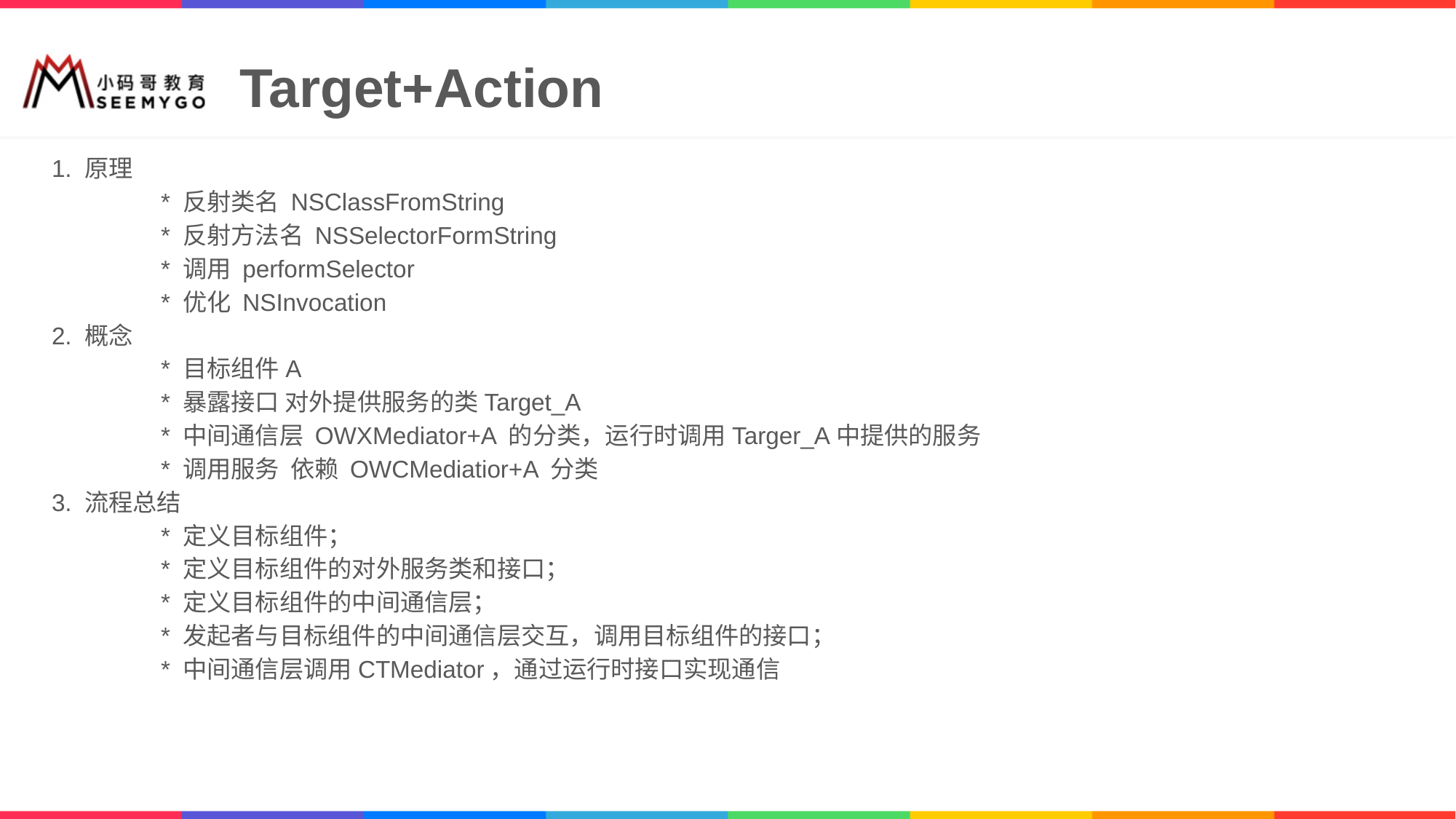

# Target+Action
1. 原理
	* 反射类名 NSClassFromString
	* 反射方法名 NSSelectorFormString
	* 调用 performSelector
	* 优化 NSInvocation
2. 概念
	* 目标组件A
	* 暴露接口 对外提供服务的类Target_A
	* 中间通信层 OWXMediator+A 的分类，运行时调用Targer_A中提供的服务
	* 调用服务  依赖 OWCMediatior+A 分类
3. 流程总结
	* 定义目标组件；
	* 定义目标组件的对外服务类和接口；
	* 定义目标组件的中间通信层；
	* 发起者与目标组件的中间通信层交互，调用目标组件的接口；
	* 中间通信层调用CTMediator，通过运行时接口实现通信